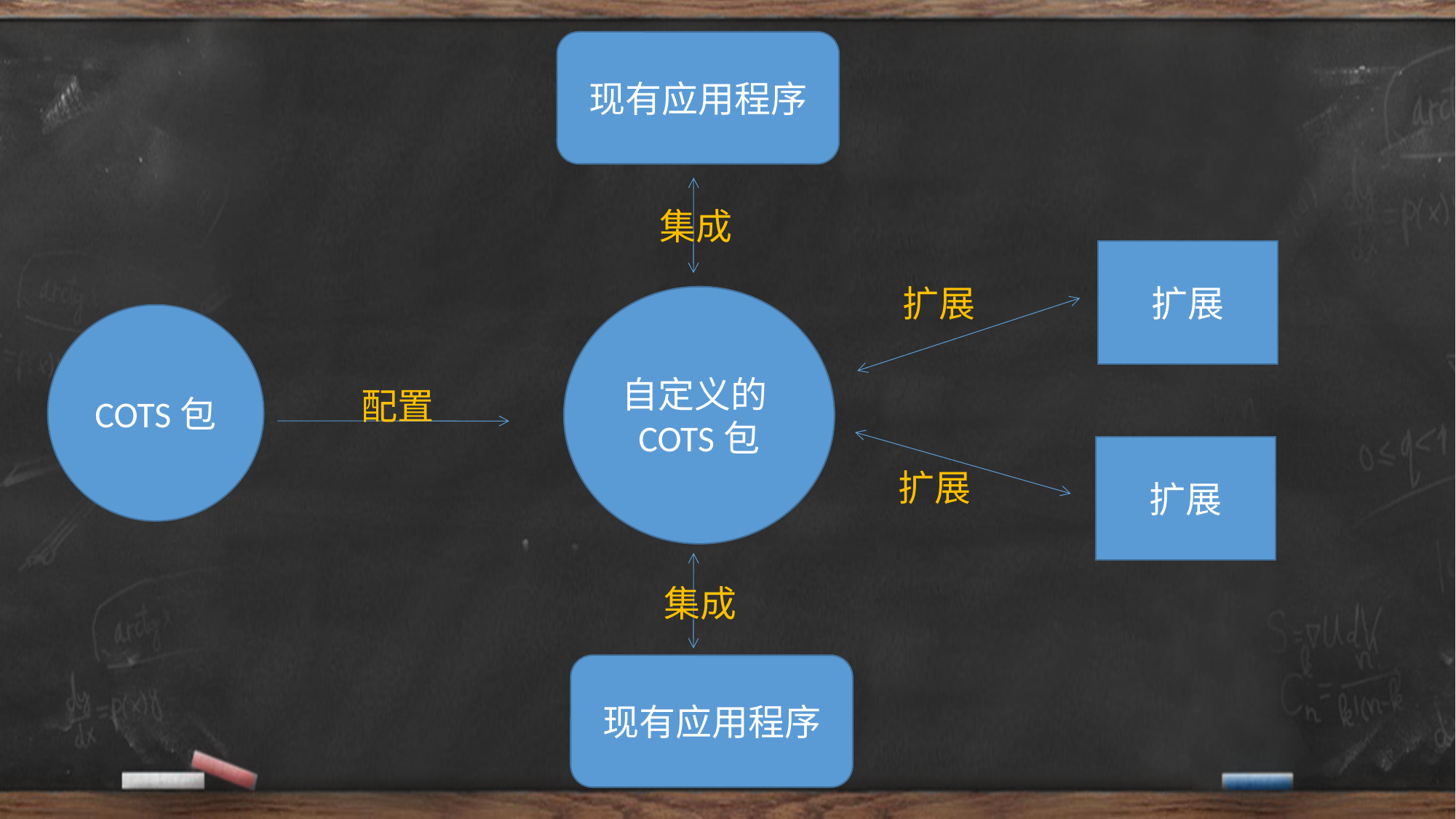

现有应用程序
集成
扩展
扩展
自定义的COTS包
COTS包
配置
扩展
扩展
集成
现有应用程序